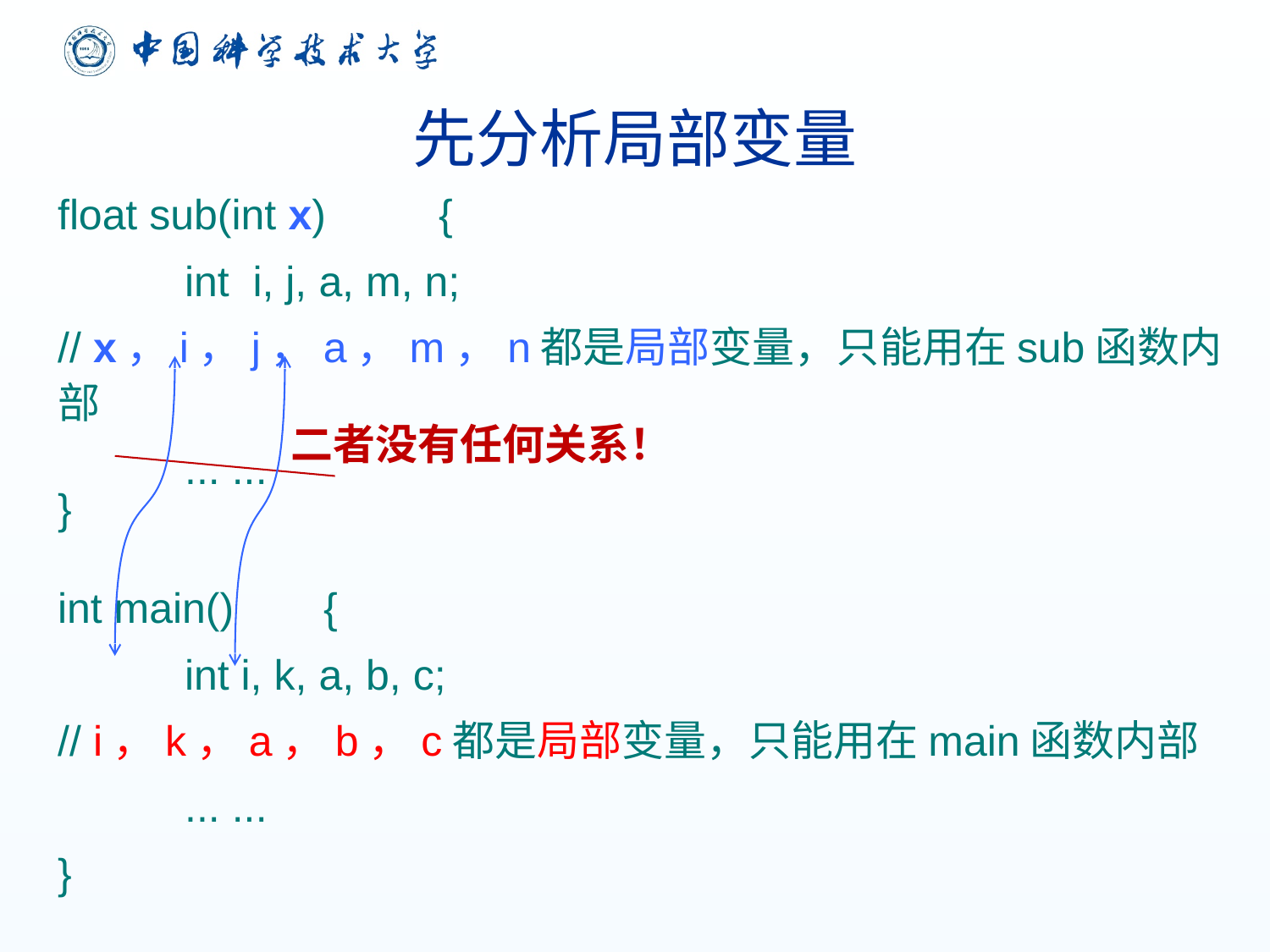

# 先分析局部变量
float sub(int x)	{
	int  i, j, a, m, n;
// x，i，j，a，m，n都是局部变量，只能用在sub函数内部
	... ...
}

int main()	 {
	int i, k, a, b, c;
// i，k，a，b，c都是局部变量，只能用在main函数内部
	... ...
}
二者没有任何关系！